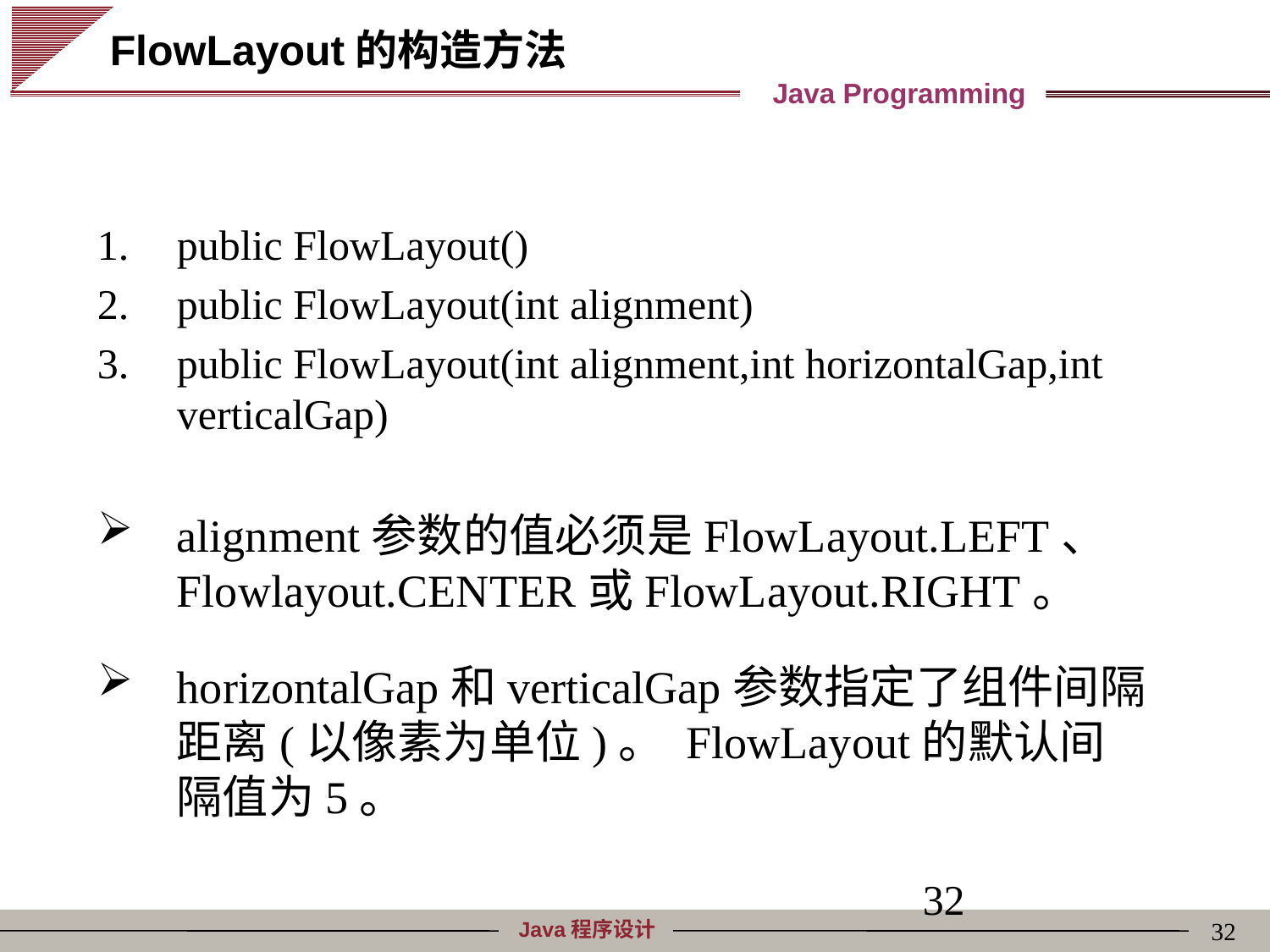

# FlowLayout的构造方法
public FlowLayout()
public FlowLayout(int alignment)
public FlowLayout(int alignment,int horizontalGap,int verticalGap)

alignment参数的值必须是FlowLayout.LEFT、 Flowlayout.CENTER或FlowLayout.RIGHT。

horizontalGap和verticalGap参数指定了组件间隔距离(以像素为单位)。 FlowLayout的默认间隔值为5。
32